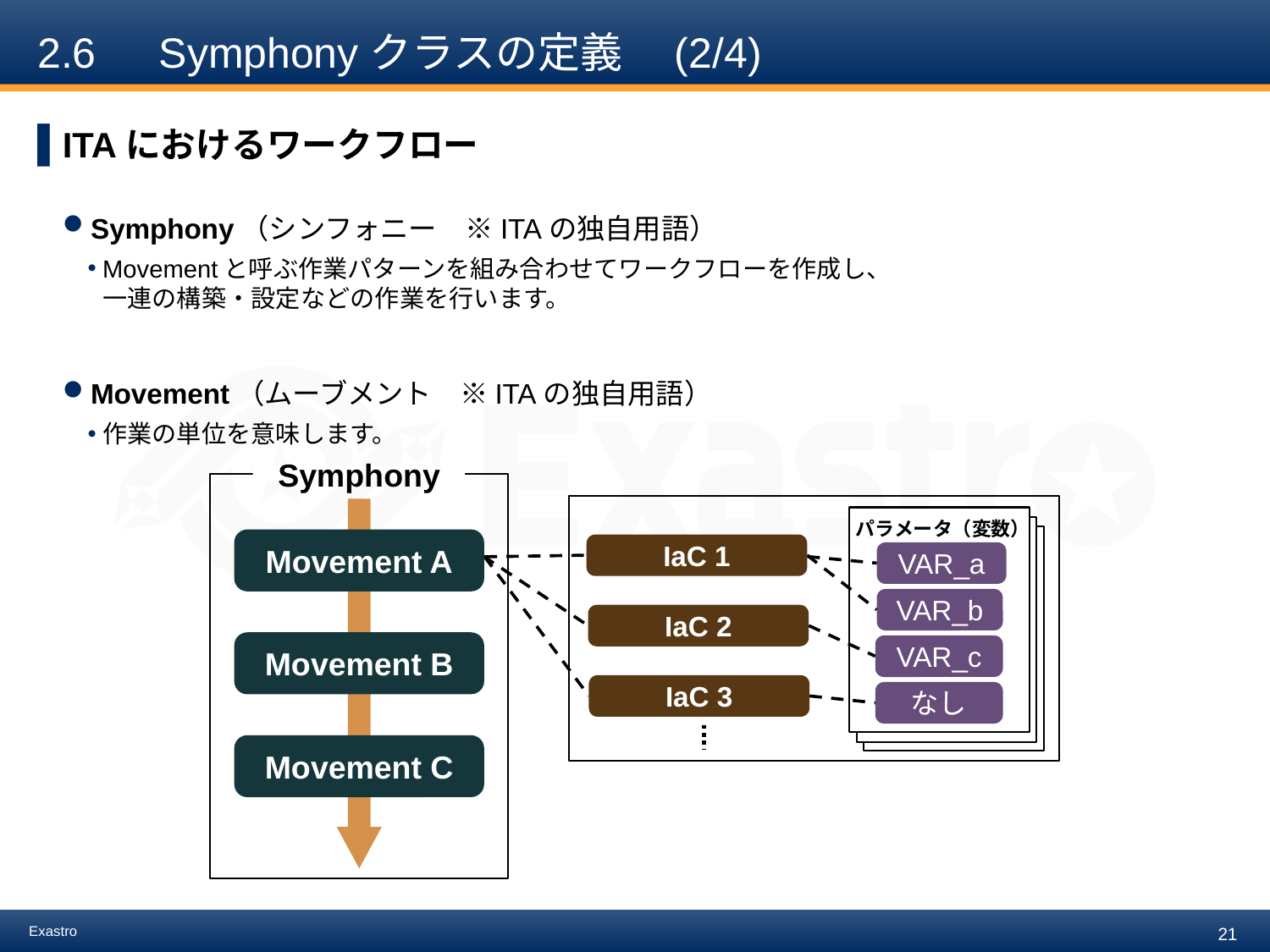

# 2.6　Symphonyクラスの定義　(2/4)
ITAにおけるワークフロー

Symphony（シンフォニー　※ITAの独自用語）
Movementと呼ぶ作業パターンを組み合わせてワークフローを作成し、
一連の構築・設定などの作業を行います。

Movement（ムーブメント　※ITAの独自用語）
作業の単位を意味します。

Symphony

パラメータ（変数）

Movement A
IaC 1
VAR_a
VAR_b
IaC 2
Movement B
VAR_c
IaC 3
なし
Movement C